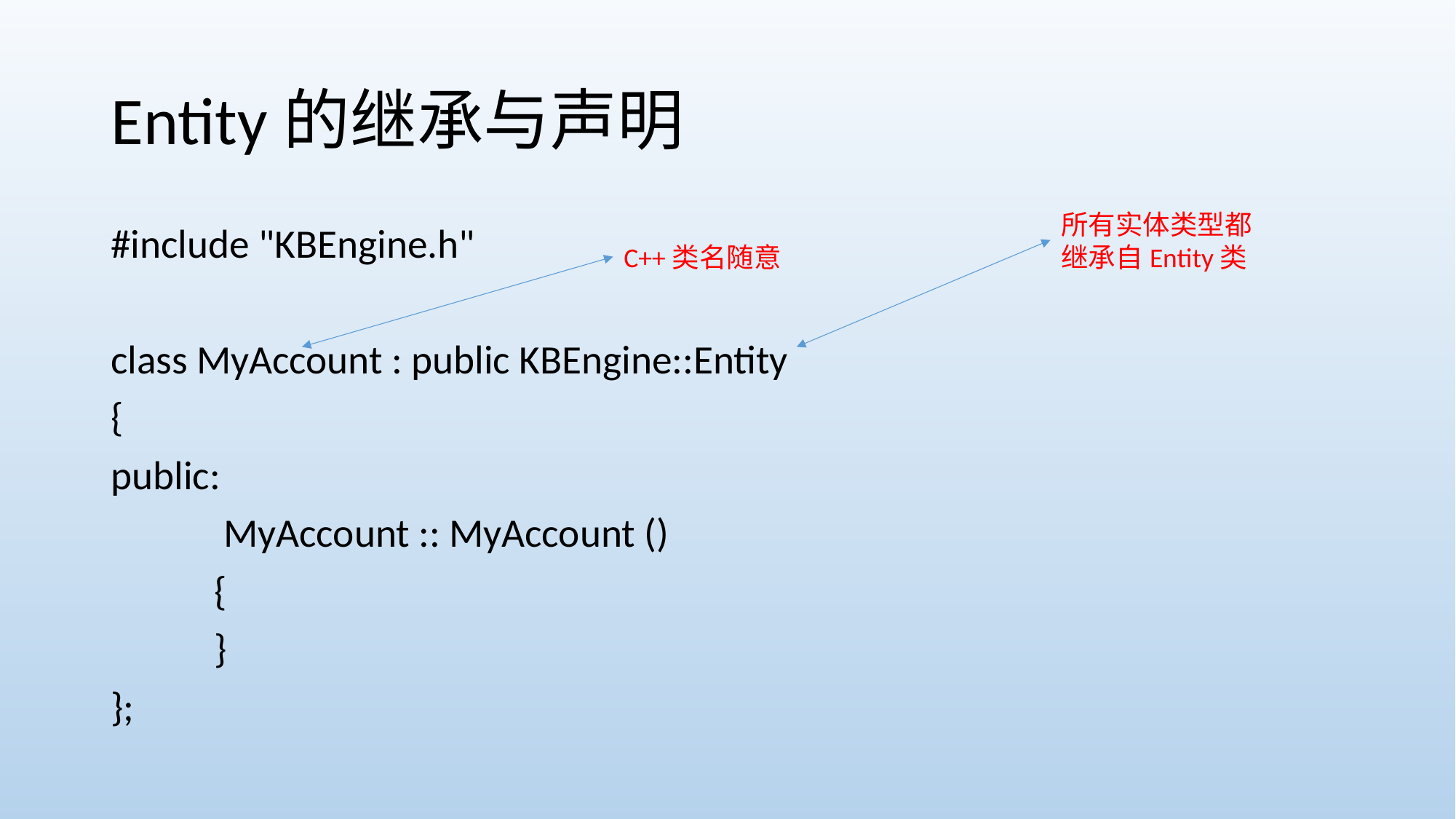

# Entity的继承与声明
所有实体类型都继承自Entity类
#include "KBEngine.h"

class MyAccount : public KBEngine::Entity
{
public:
	 MyAccount :: MyAccount ()
	{
	}
};

C++类名随意